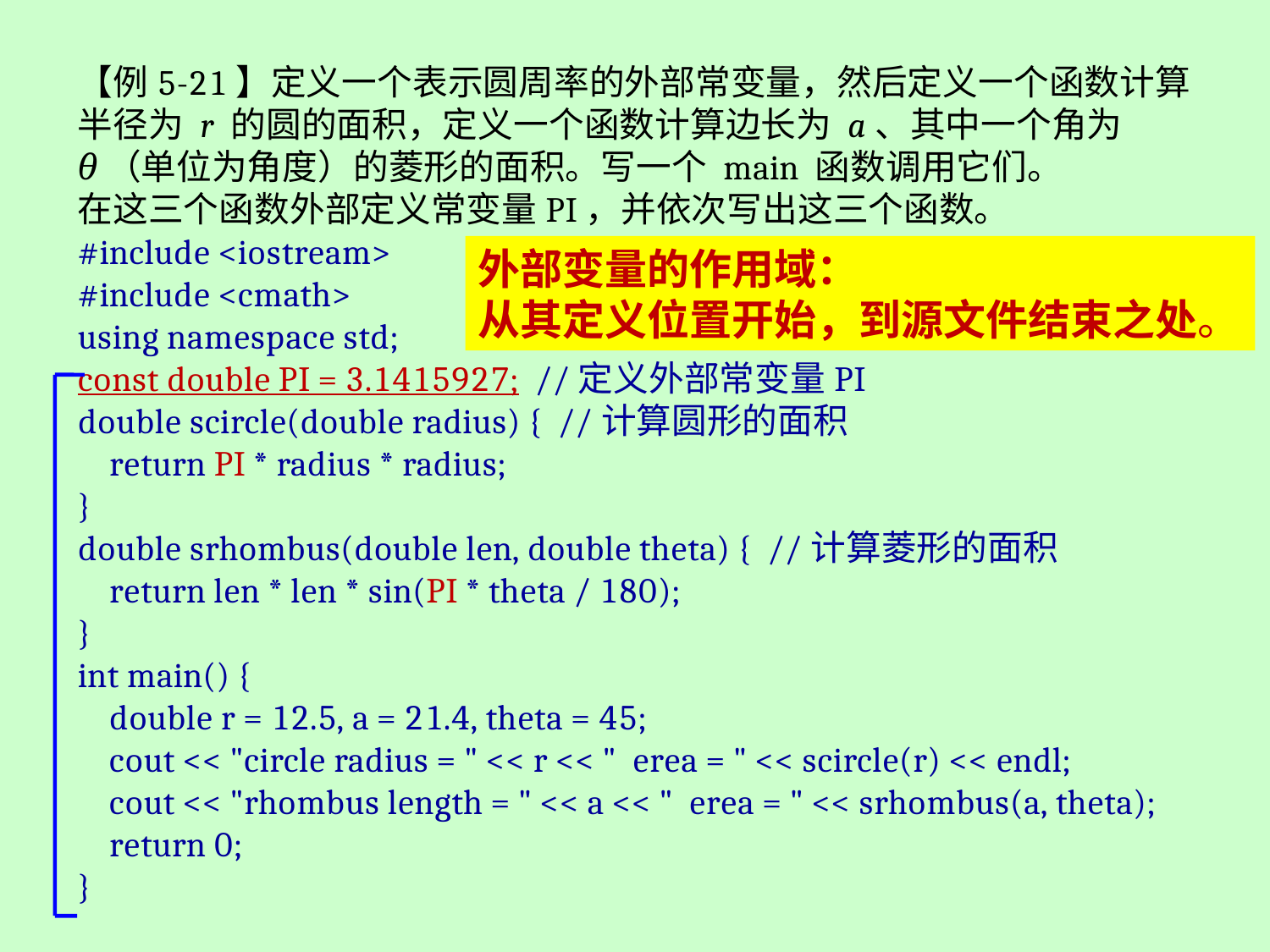

【例5-21】定义一个表示圆周率的外部常变量，然后定义一个函数计算半径为 r 的圆的面积，定义一个函数计算边长为 a、其中一个角为θ（单位为角度）的菱形的面积。写一个 main 函数调用它们。
在这三个函数外部定义常变量PI，并依次写出这三个函数。
#include <iostream>
#include <cmath>
using namespace std;
const double PI = 3.1415927;  //定义外部常变量PI
double scircle(double radius) {  //计算圆形的面积
    return PI * radius * radius;
}
double srhombus(double len, double theta) {  //计算菱形的面积
    return len * len * sin(PI * theta / 180);
}
int main() {
    double r = 12.5, a = 21.4, theta = 45;
    cout << "circle radius = " << r << "  erea = " << scircle(r) << endl;
    cout << "rhombus length = " << a << "  erea = " << srhombus(a, theta);
    return 0;
}
外部变量的作用域：
从其定义位置开始，到源文件结束之处。

5